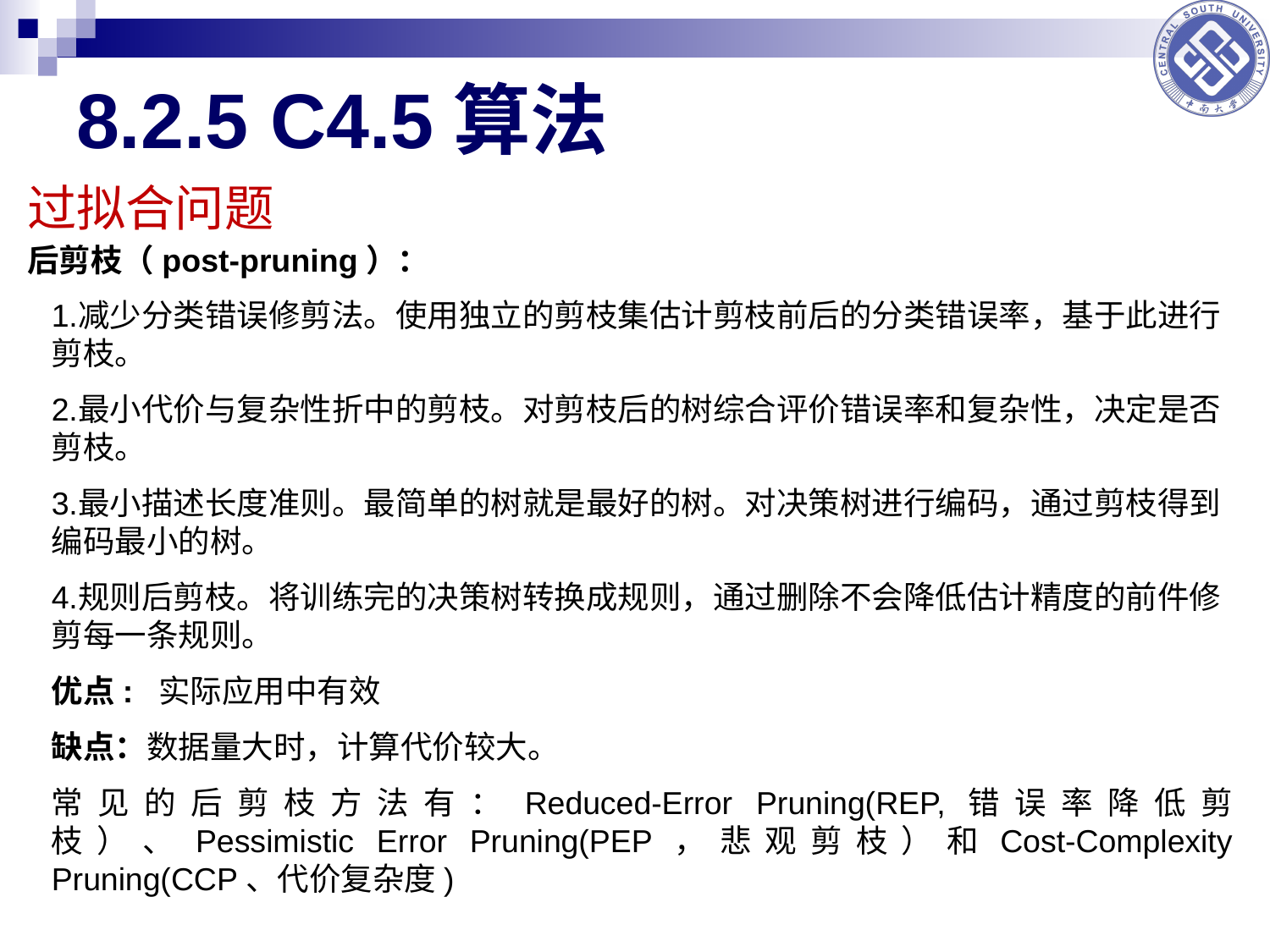

# 8.2.5 C4.5算法
过拟合问题
后剪枝（post-pruning）：
减少分类错误修剪法。使用独立的剪枝集估计剪枝前后的分类错误率，基于此进行剪枝。
最小代价与复杂性折中的剪枝。对剪枝后的树综合评价错误率和复杂性，决定是否剪枝。
最小描述长度准则。最简单的树就是最好的树。对决策树进行编码，通过剪枝得到编码最小的树。
规则后剪枝。将训练完的决策树转换成规则，通过删除不会降低估计精度的前件修剪每一条规则。
优点:  实际应用中有效
缺点：数据量大时，计算代价较大。
常见的后剪枝方法有：Reduced-Error Pruning(REP,错误率降低剪枝）、Pessimistic Error Pruning(PEP，悲观剪枝）和Cost-Complexity Pruning(CCP、代价复杂度)